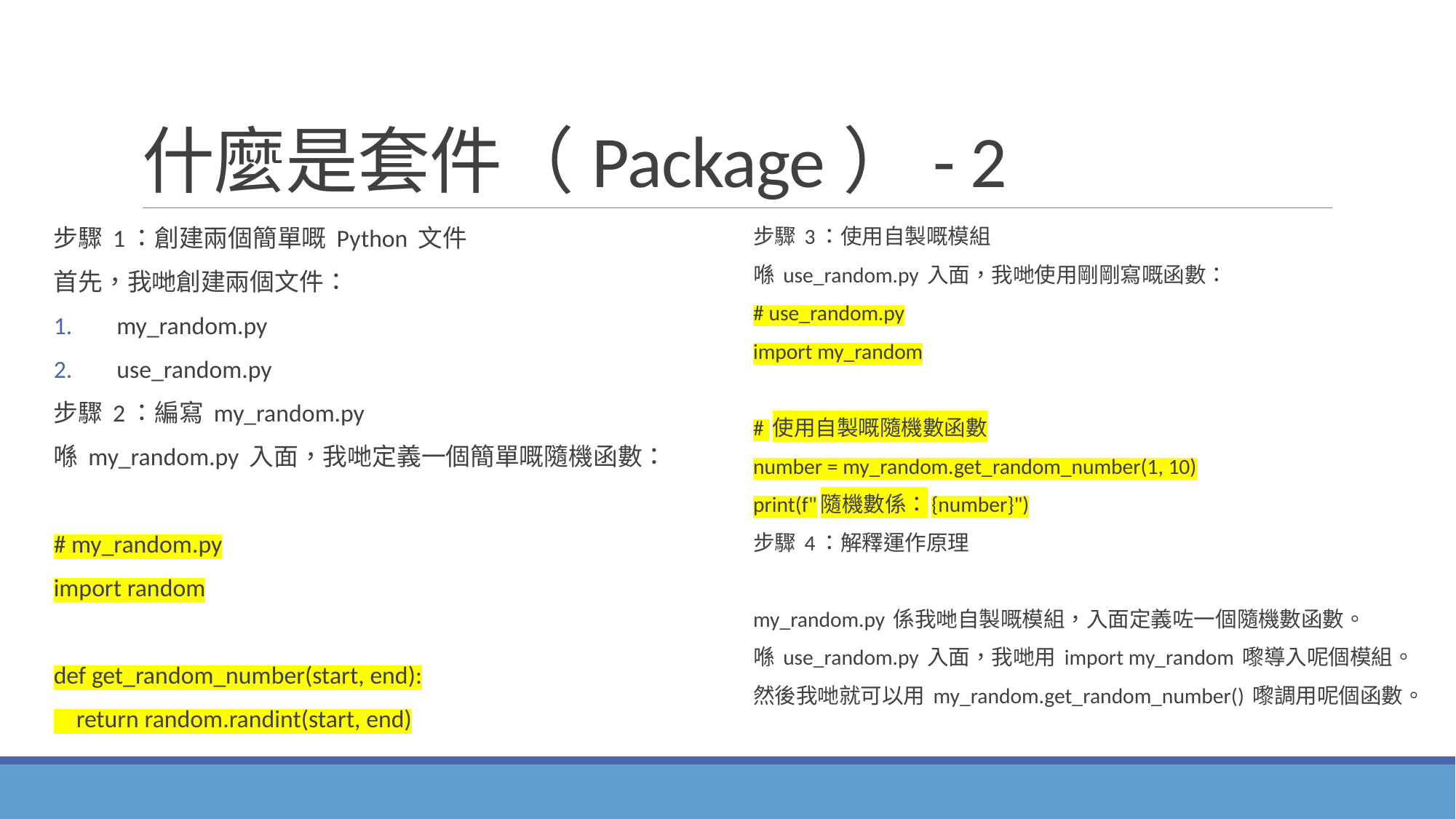

# 什麼是套件（Package）- 2
步驟 1：創建兩個簡單嘅 Python 文件
首先，我哋創建兩個文件：
my_random.py
use_random.py
步驟 2：編寫 my_random.py
喺 my_random.py 入面，我哋定義一個簡單嘅隨機函數：

# my_random.py
import random

def get_random_number(start, end):
    return random.randint(start, end)
步驟 3：使用自製嘅模組
喺 use_random.py 入面，我哋使用剛剛寫嘅函數：
# use_random.py
import my_random

# 使用自製嘅隨機數函數
number = my_random.get_random_number(1, 10)
print(f"隨機數係：{number}")
步驟 4：解釋運作原理

my_random.py 係我哋自製嘅模組，入面定義咗一個隨機數函數。
喺 use_random.py 入面，我哋用 import my_random 嚟導入呢個模組。
然後我哋就可以用 my_random.get_random_number() 嚟調用呢個函數。